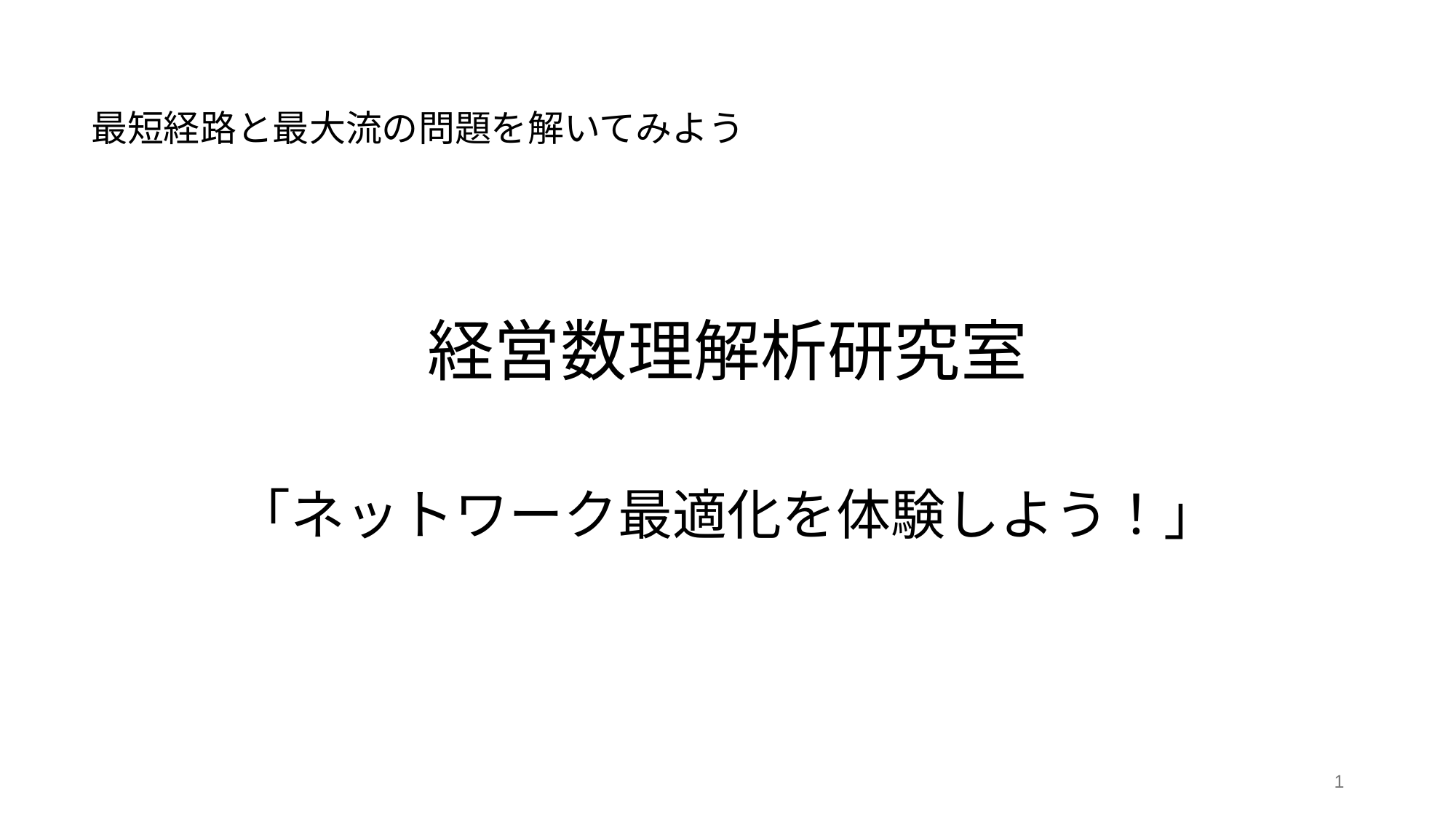

最短経路と最大流の問題を解いてみよう
# 経営数理解析研究室 「ネットワーク最適化を体験しよう！」
1